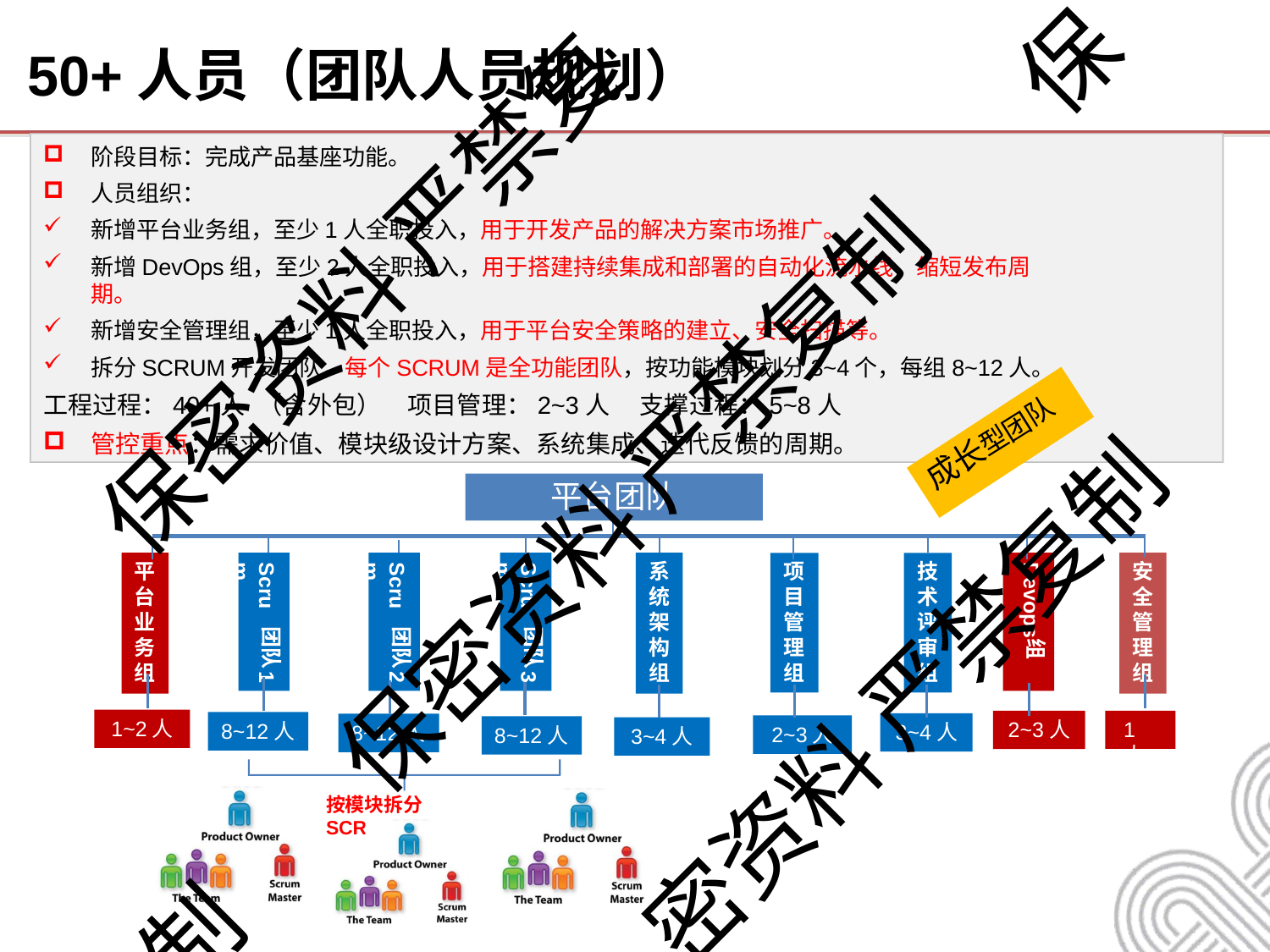

保
# 50+人员（团队人员规划）

阶段目标：完成产品基座功能。
人员组织：
新增平台业务组，至少1人全职投入，用于开发产品的解决方案市场推广。
新增DevOps组，至少2人全职投入，用于搭建持续集成和部署的自动化流水线，缩短发布周期。
新增安全管理组，至少1人全职投入，用于平台安全策略的建立、安全扫描等。
拆分SCRUM开发团队，每个SCRUM是全功能团队，按功能模块划分3~4个，每组8~12人。
工程过程：40+人 （含外包）	项目管理：2~3人	支撑过程：5~8人
管控重点：需求价值、模块级设计方案、系统集成、迭代反馈的周期。

保密资料 严禁复

成长型团队
保密资料 严禁复制

平台团队

平 台 业 务 组
系 统 架 构 组
项 目 管 理 组
技 术 评 审 组
安 全 管 理 组
Scrum
Scrum
Scrum
Devops
团队
团队
团队
组
密资料 严禁复制
1
2
3

1~2人

1人
2~3人

8~12人

3~4人

8~12人
2~3人
8~12人
3~4人

按模块拆分SCRUM

9

制